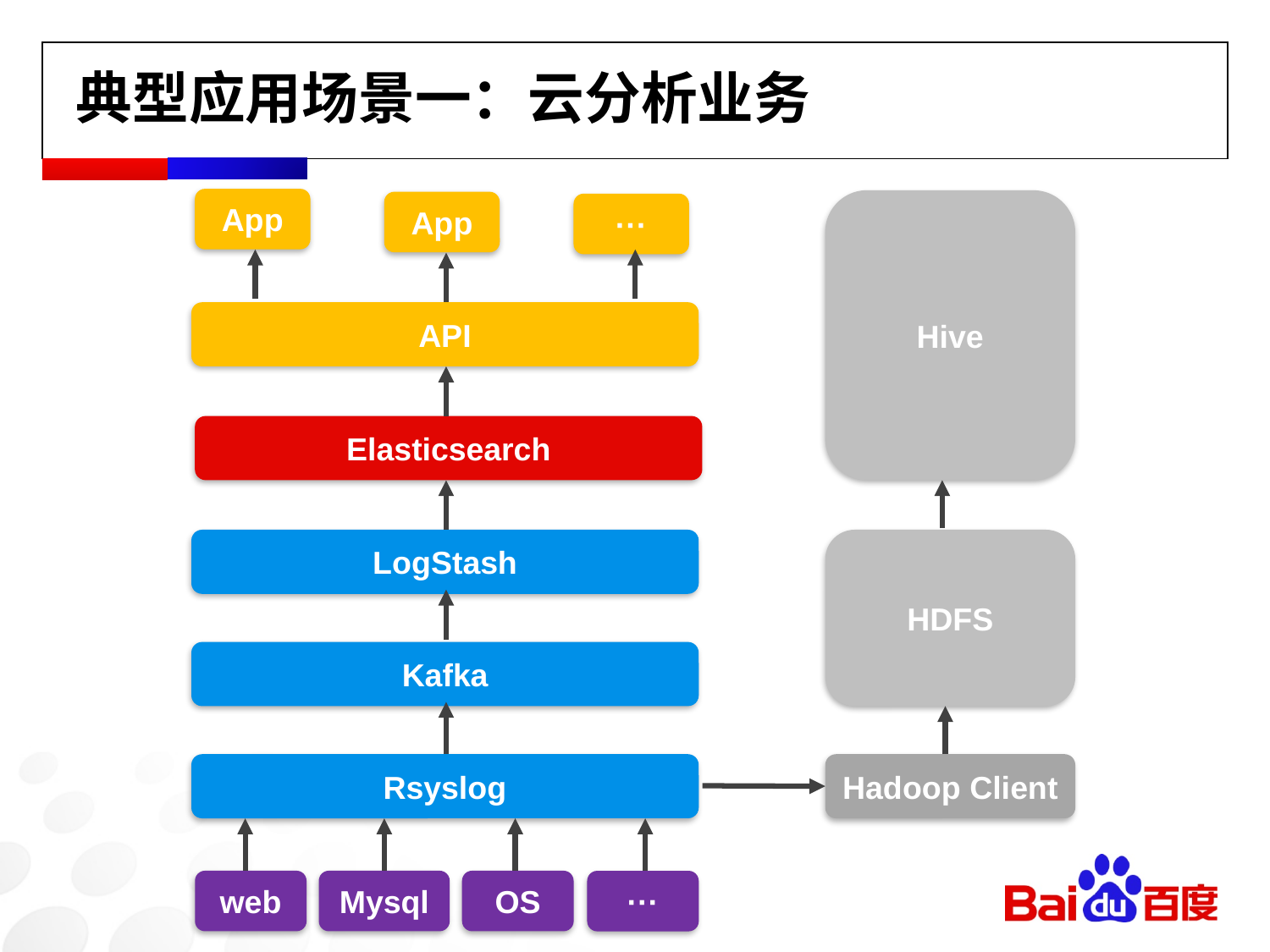

典型应用场景一：云分析业务
App
Hive
App
···
API
Elasticsearch
LogStash
HDFS
Kafka
Hadoop Client
Rsyslog
Mysql
OS
web
···